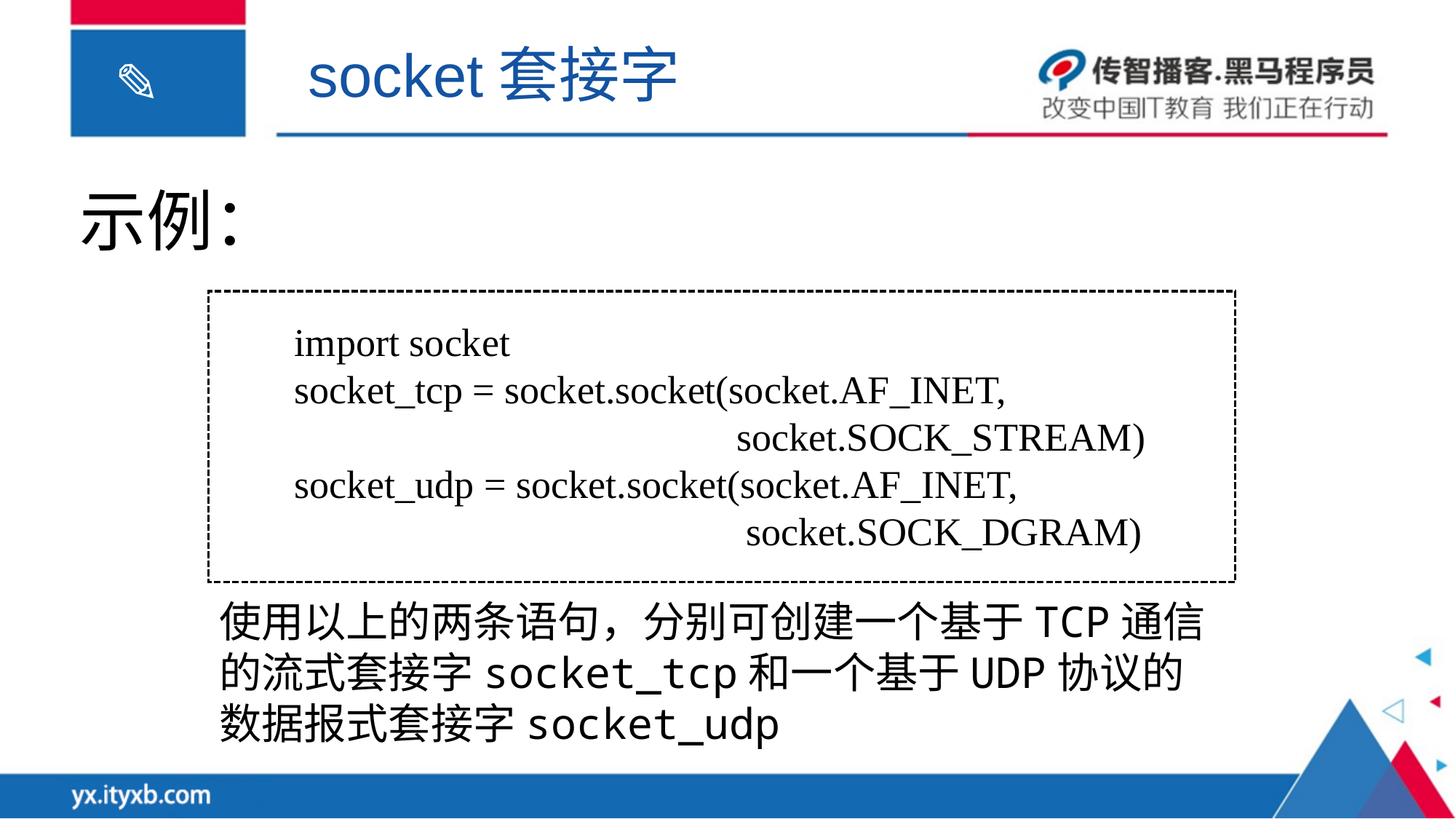

socket套接字
示例：

import socket
socket_tcp = socket.socket(socket.AF_INET,
                                             socket.SOCK_STREAM)
socket_udp = socket.socket(socket.AF_INET,
                                              socket.SOCK_DGRAM)
使用以上的两条语句，分别可创建一个基于TCP通信的流式套接字socket_tcp和一个基于UDP协议的数据报式套接字socket_udp